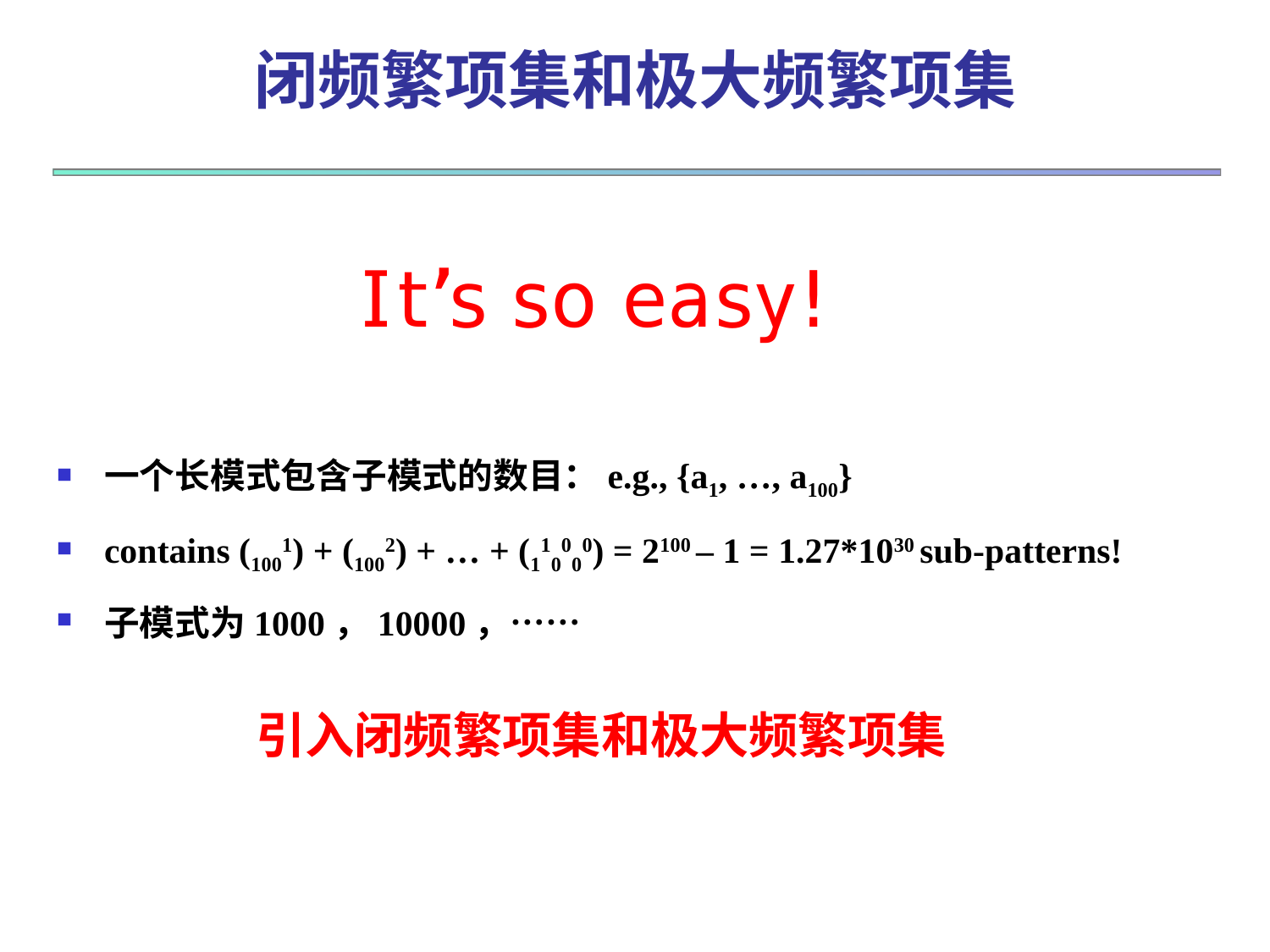

闭频繁项集和极大频繁项集
It’s so easy!
一个长模式包含子模式的数目：e.g., {a1, …, a100}
contains (1001) + (1002) + … + (110000) = 2100 – 1 = 1.27*1030 sub-patterns!
子模式为1000，10000，……
引入闭频繁项集和极大频繁项集
12